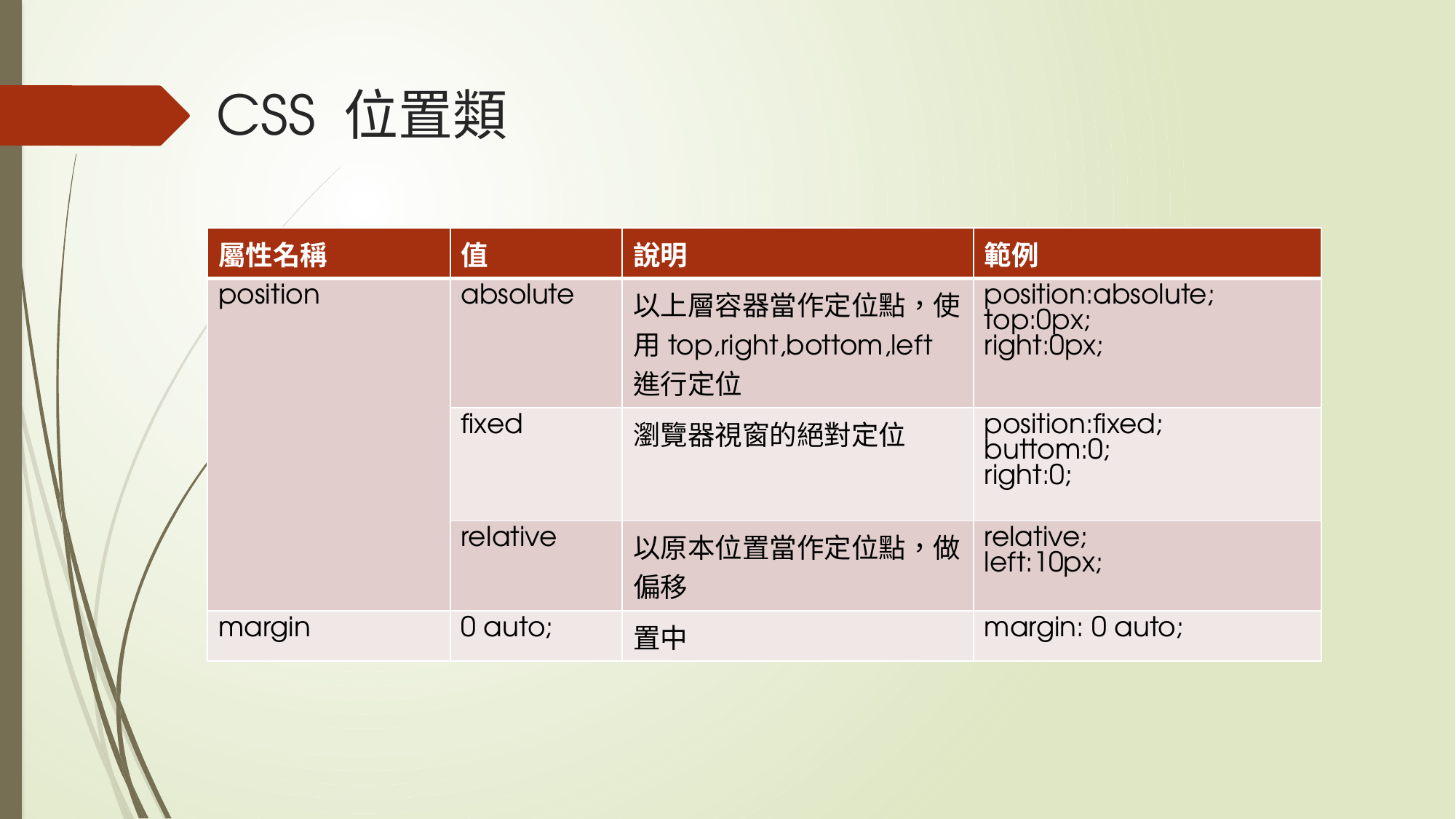

# CSS 位置類
| 屬性名稱 | 值 | 說明 | 範例 |
| --- | --- | --- | --- |
| position | absolute | 以上層容器當作定位點，使用top,right,bottom,left進行定位 | position:absolute; top:0px; right:0px; |
|  | fixed | 瀏覽器視窗的絕對定位 | position:fixed; buttom:0; right:0; |
|  | relative | 以原本位置當作定位點，做偏移 | relative; left:10px; |
| margin | 0 auto; | 置中 | margin: 0 auto; |